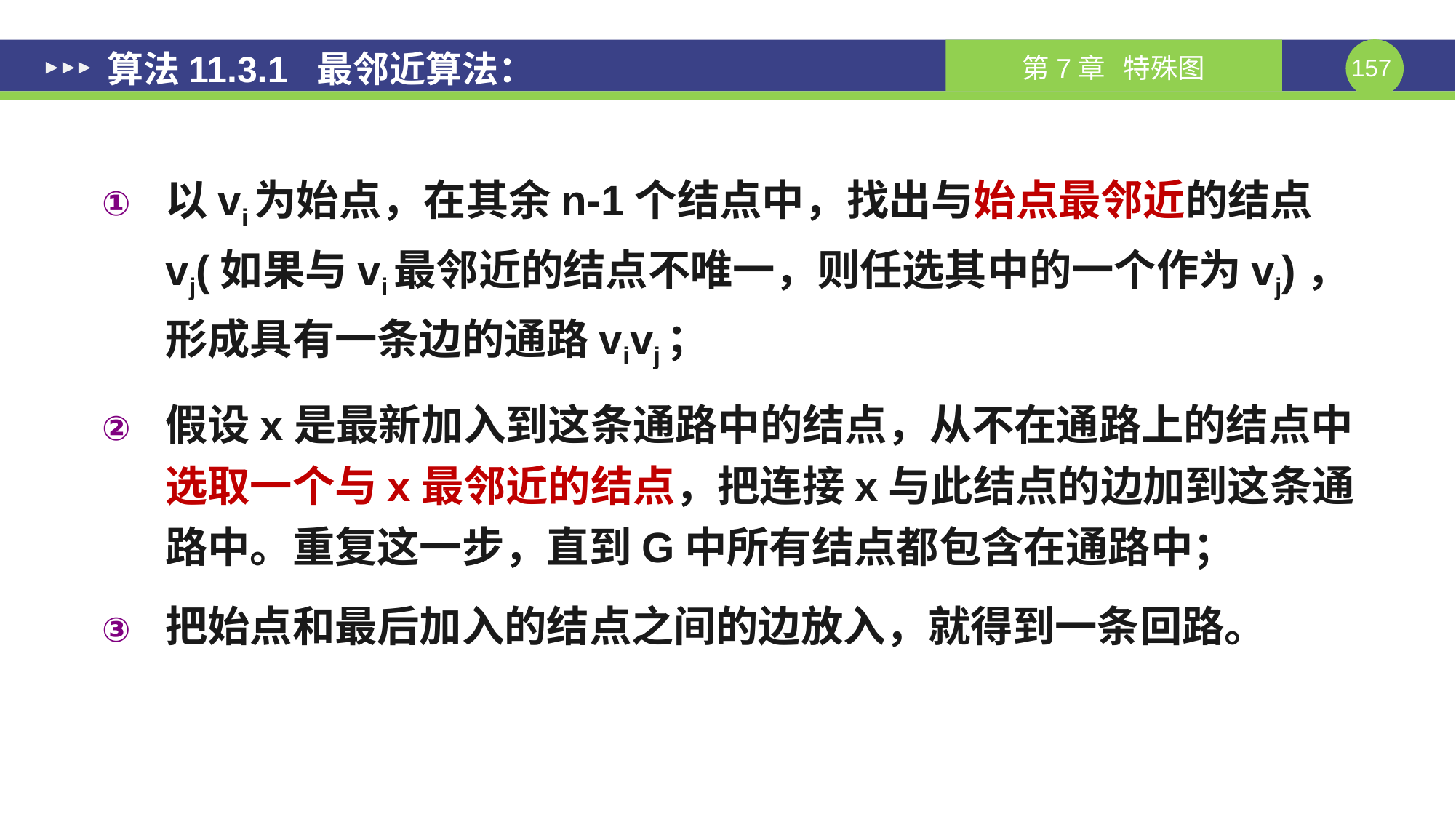

# 算法11.3.1  最邻近算法：
以vi为始点，在其余n-1个结点中，找出与始点最邻近的结点vj(如果与vi最邻近的结点不唯一，则任选其中的一个作为vj)，形成具有一条边的通路vivj；
假设x是最新加入到这条通路中的结点，从不在通路上的结点中选取一个与x最邻近的结点，把连接x与此结点的边加到这条通路中。重复这一步，直到G中所有结点都包含在通路中；
把始点和最后加入的结点之间的边放入，就得到一条回路。